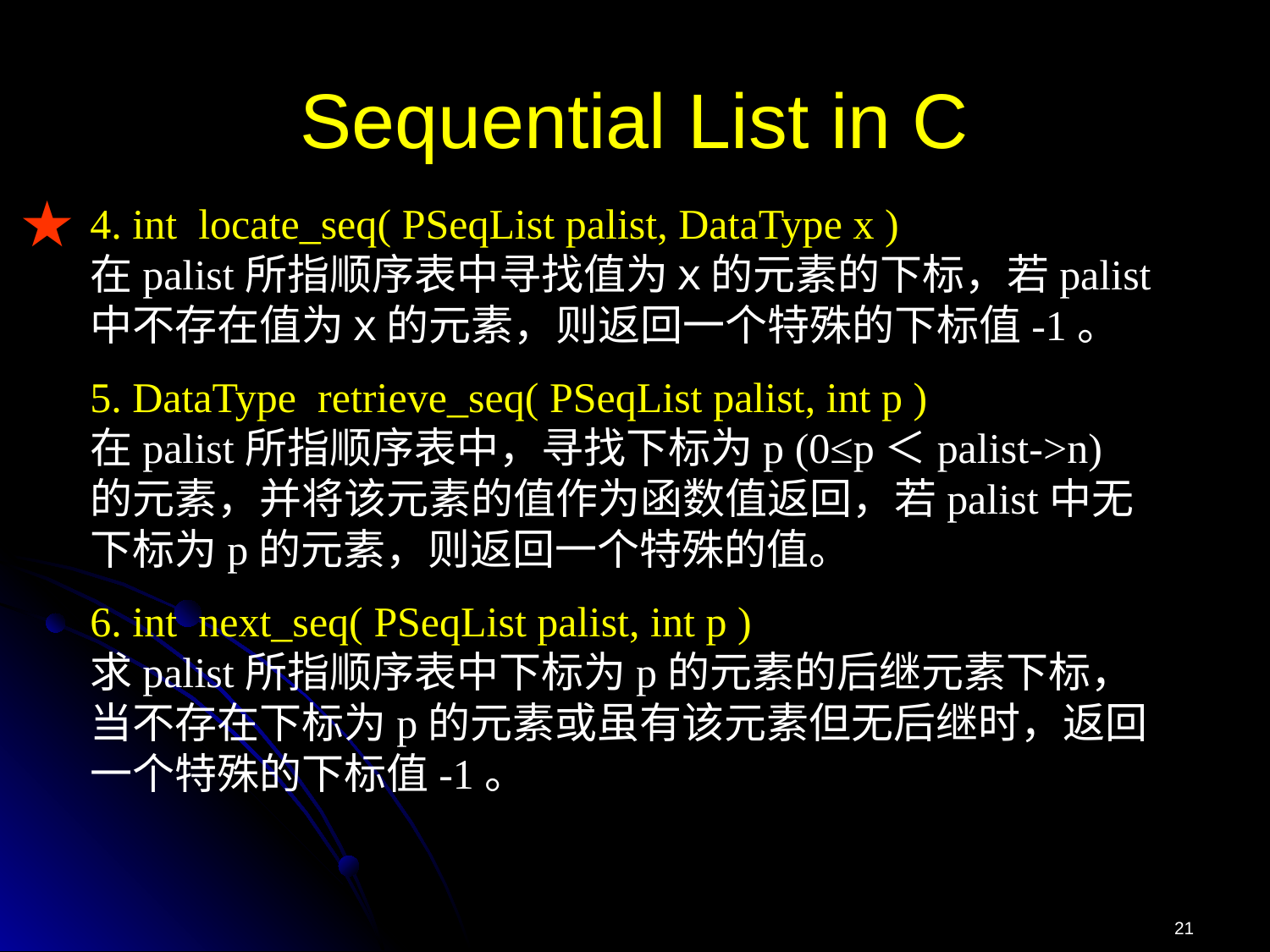

Sequential List in C
★
4. int  locate_seq( PSeqList palist, DataType x )
在palist所指顺序表中寻找值为ｘ的元素的下标，若palist中不存在值为ｘ的元素，则返回一个特殊的下标值-1。
5. DataType  retrieve_seq( PSeqList palist, int p )
在palist所指顺序表中，寻找下标为p (0≤p＜palist->n) 的元素，并将该元素的值作为函数值返回，若palist中无下标为p的元素，则返回一个特殊的值。
6. int  next_seq( PSeqList palist, int p )
求palist所指顺序表中下标为p的元素的后继元素下标，当不存在下标为p的元素或虽有该元素但无后继时，返回一个特殊的下标值-1。

21